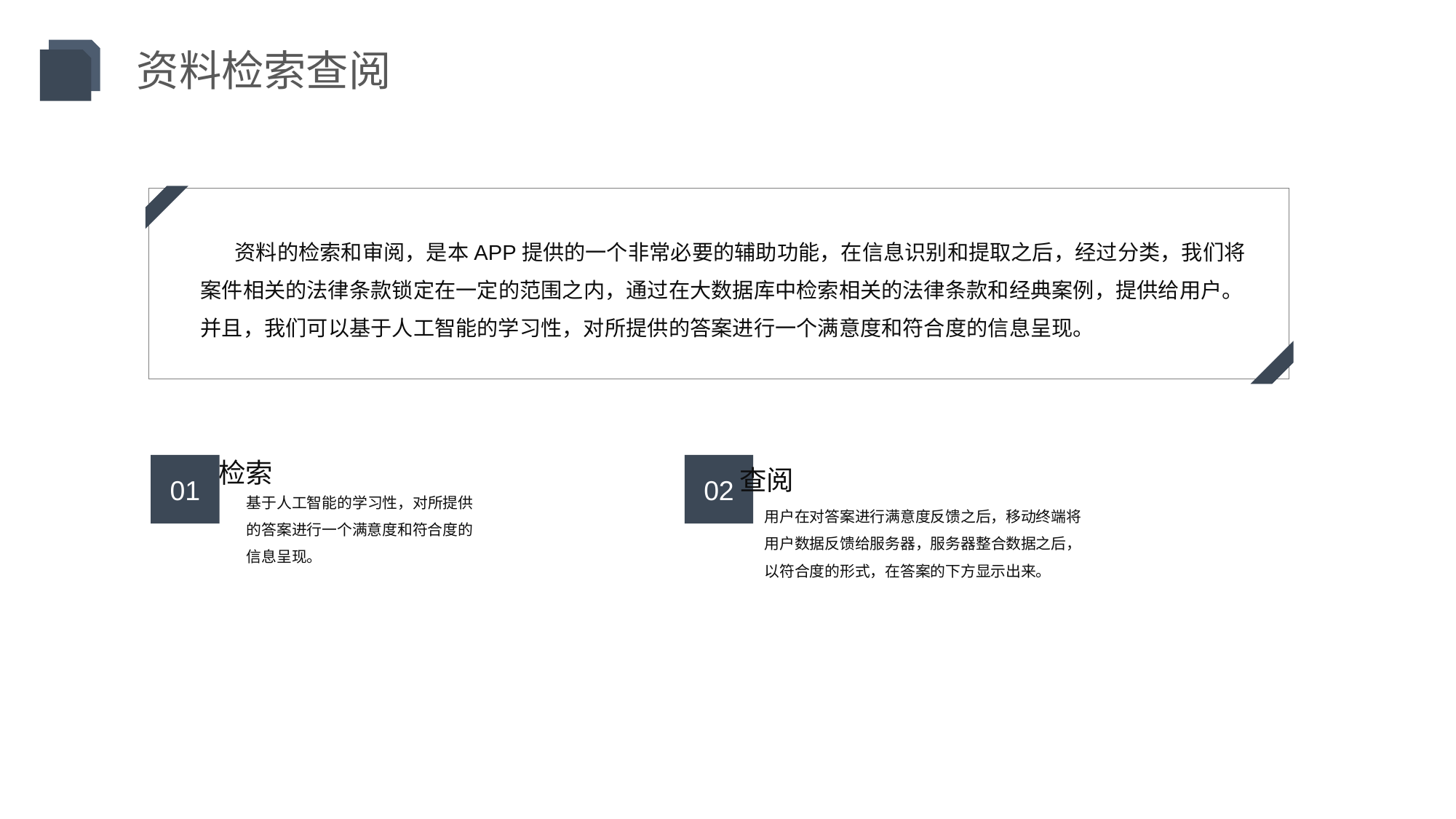

资料检索查阅

资料的检索和审阅，是本APP提供的一个非常必要的辅助功能，在信息识别和提取之后，经过分类，我们将案件相关的法律条款锁定在一定的范围之内，通过在大数据库中检索相关的法律条款和经典案例，提供给用户。并且，我们可以基于人工智能的学习性，对所提供的答案进行一个满意度和符合度的信息呈现。

检索
基于人工智能的学习性，对所提供的答案进行一个满意度和符合度的信息呈现。
查阅
用户在对答案进行满意度反馈之后，移动终端将用户数据反馈给服务器，服务器整合数据之后，以符合度的形式，在答案的下方显示出来。
01
02